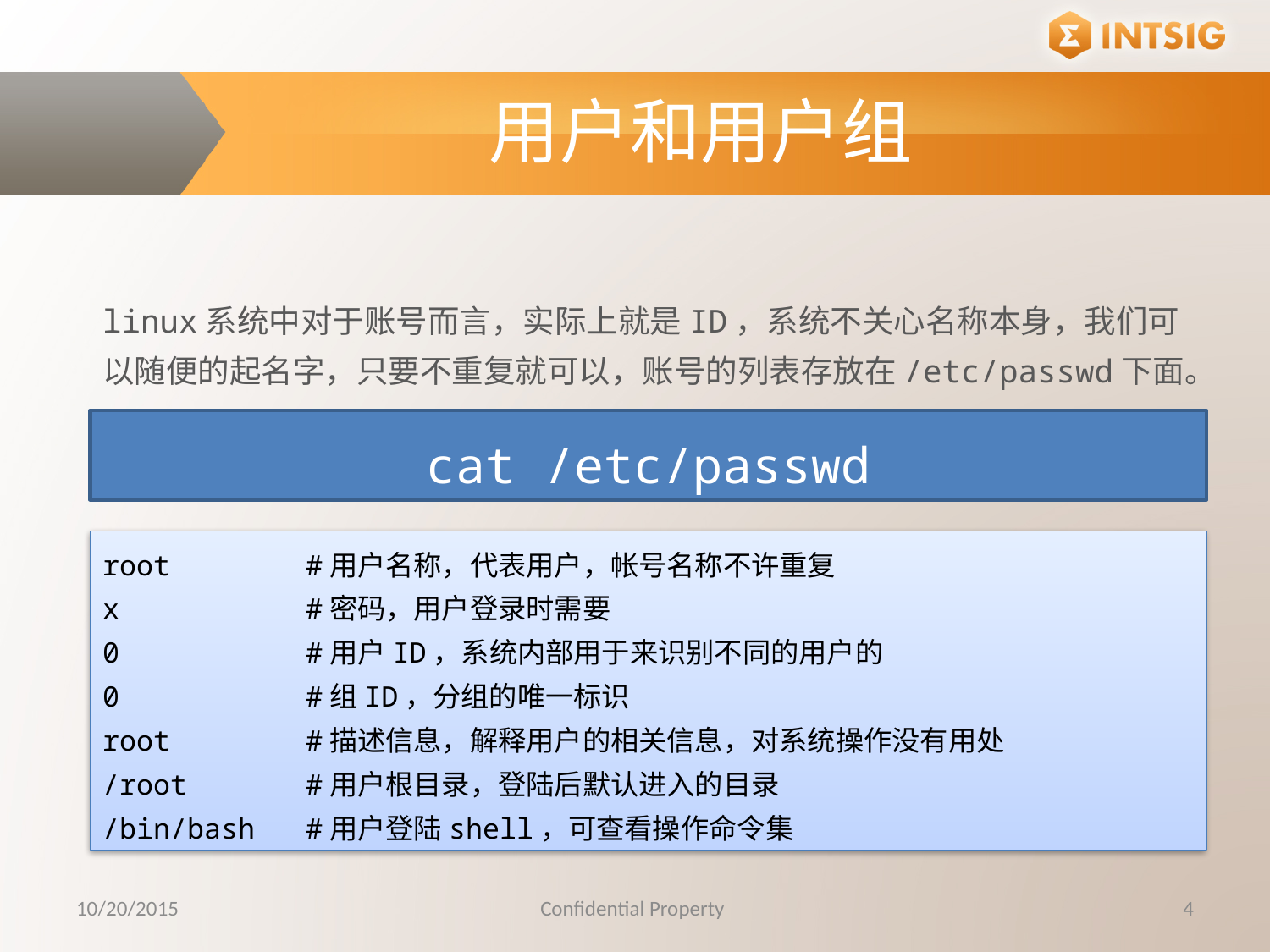

用户和用户组
linux系统中对于账号而言，实际上就是ID，系统不关心名称本身，我们可以随便的起名字，只要不重复就可以，账号的列表存放在/etc/passwd下面。
cat /etc/passwd
root        #用户名称，代表用户，帐号名称不许重复
x           #密码，用户登录时需要
0           #用户ID，系统内部用于来识别不同的用户的
0           #组ID，分组的唯一标识
root        #描述信息，解释用户的相关信息，对系统操作没有用处
/root       #用户根目录，登陆后默认进入的目录
/bin/bash   #用户登陆shell，可查看操作命令集
10/20/2015
Confidential Property
4